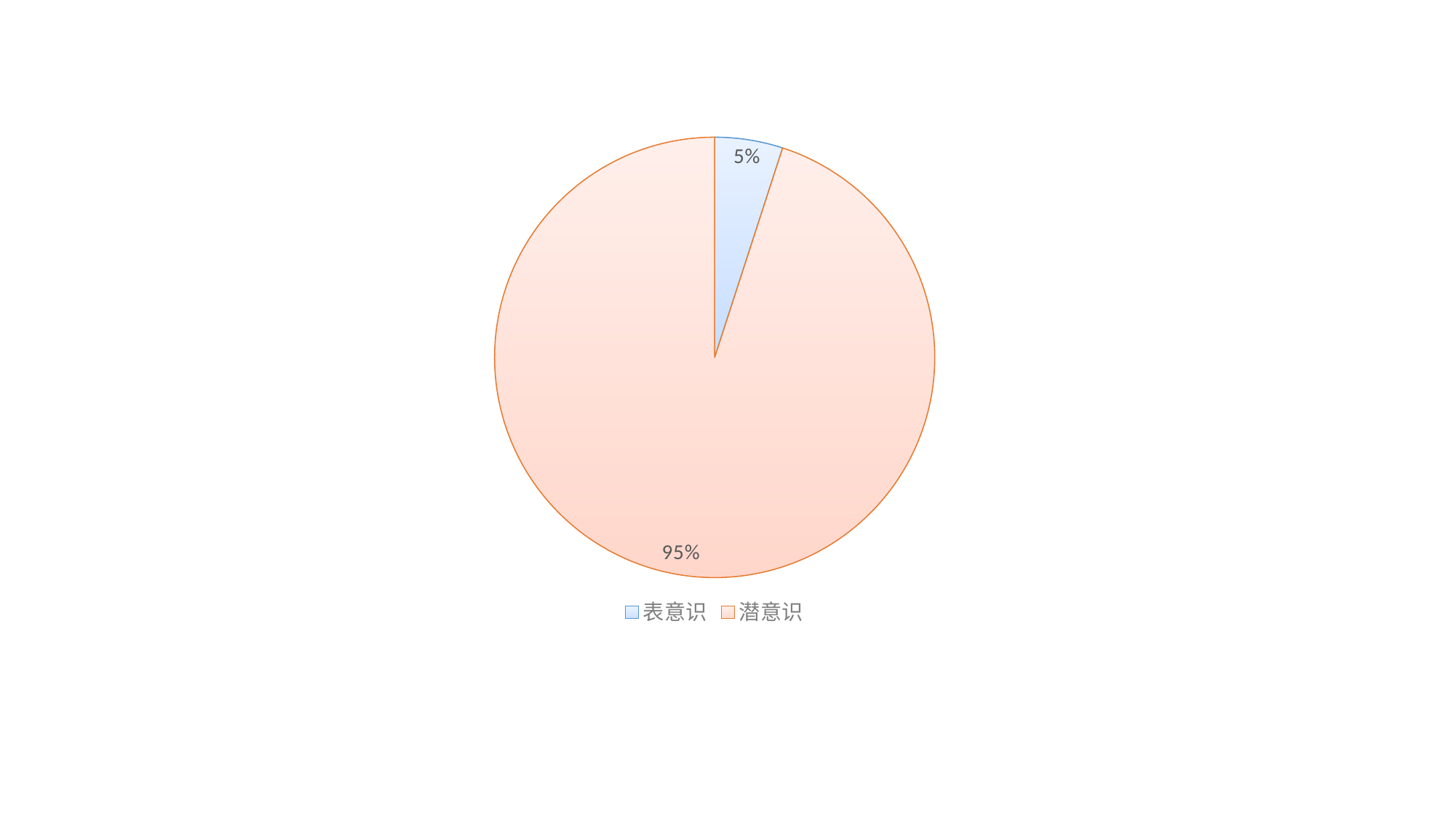

### Chart

| Category |  |
|---|---|
| 表意识 | 0.05 |
| 潜意识 | 0.95 |